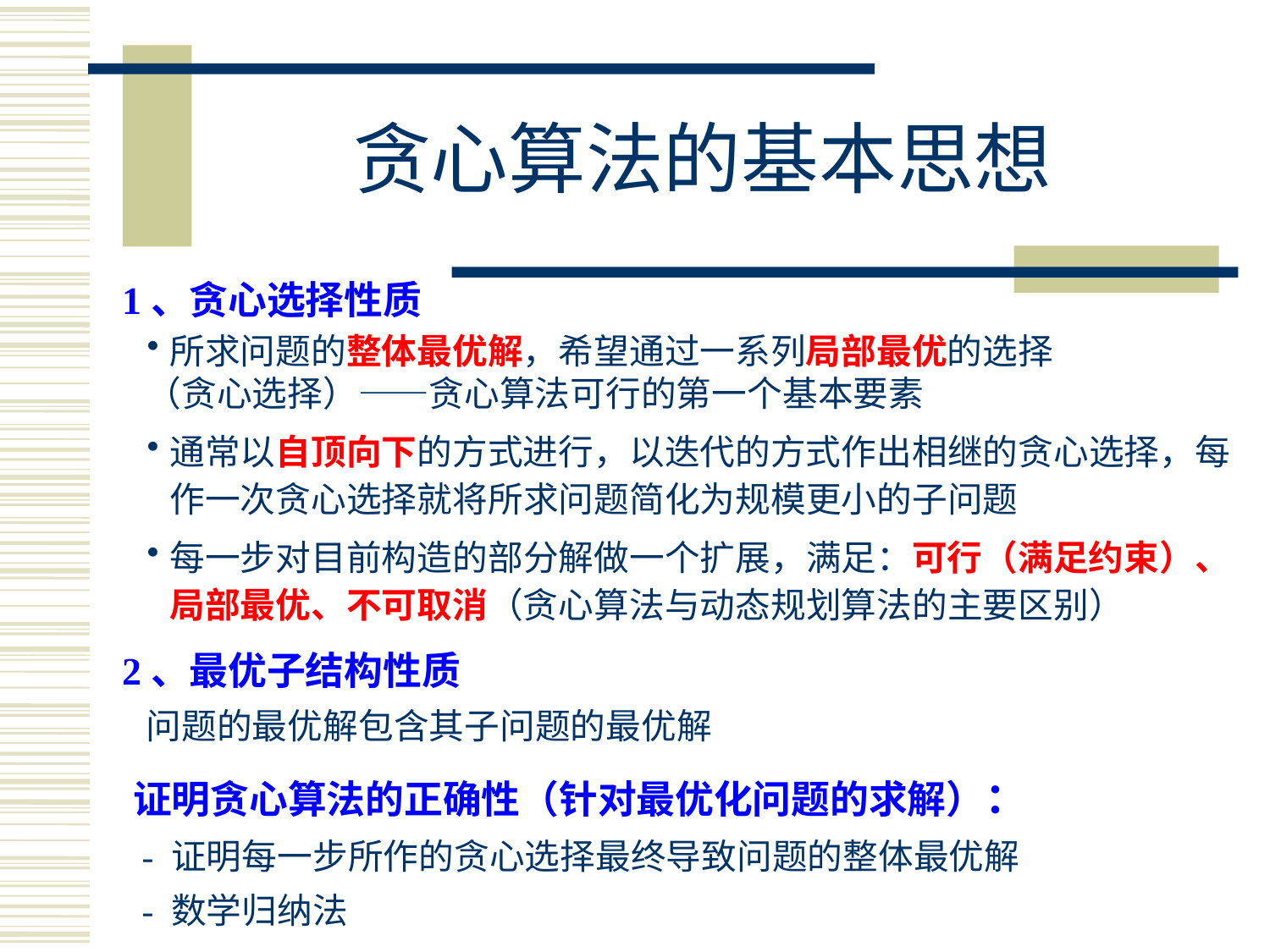

# 贪心算法的基本思想
1、贪心选择性质
所求问题的整体最优解，希望通过一系列局部最优的选择
  （贪心选择）——贪心算法可行的第一个基本要素
通常以自顶向下的方式进行，以迭代的方式作出相继的贪心选择，每作一次贪心选择就将所求问题简化为规模更小的子问题
每一步对目前构造的部分解做一个扩展，满足：可行（满足约束）、局部最优、不可取消（贪心算法与动态规划算法的主要区别）
2、最优子结构性质
  问题的最优解包含其子问题的最优解
证明贪心算法的正确性（针对最优化问题的求解）：
 - 证明每一步所作的贪心选择最终导致问题的整体最优解
 - 数学归纳法